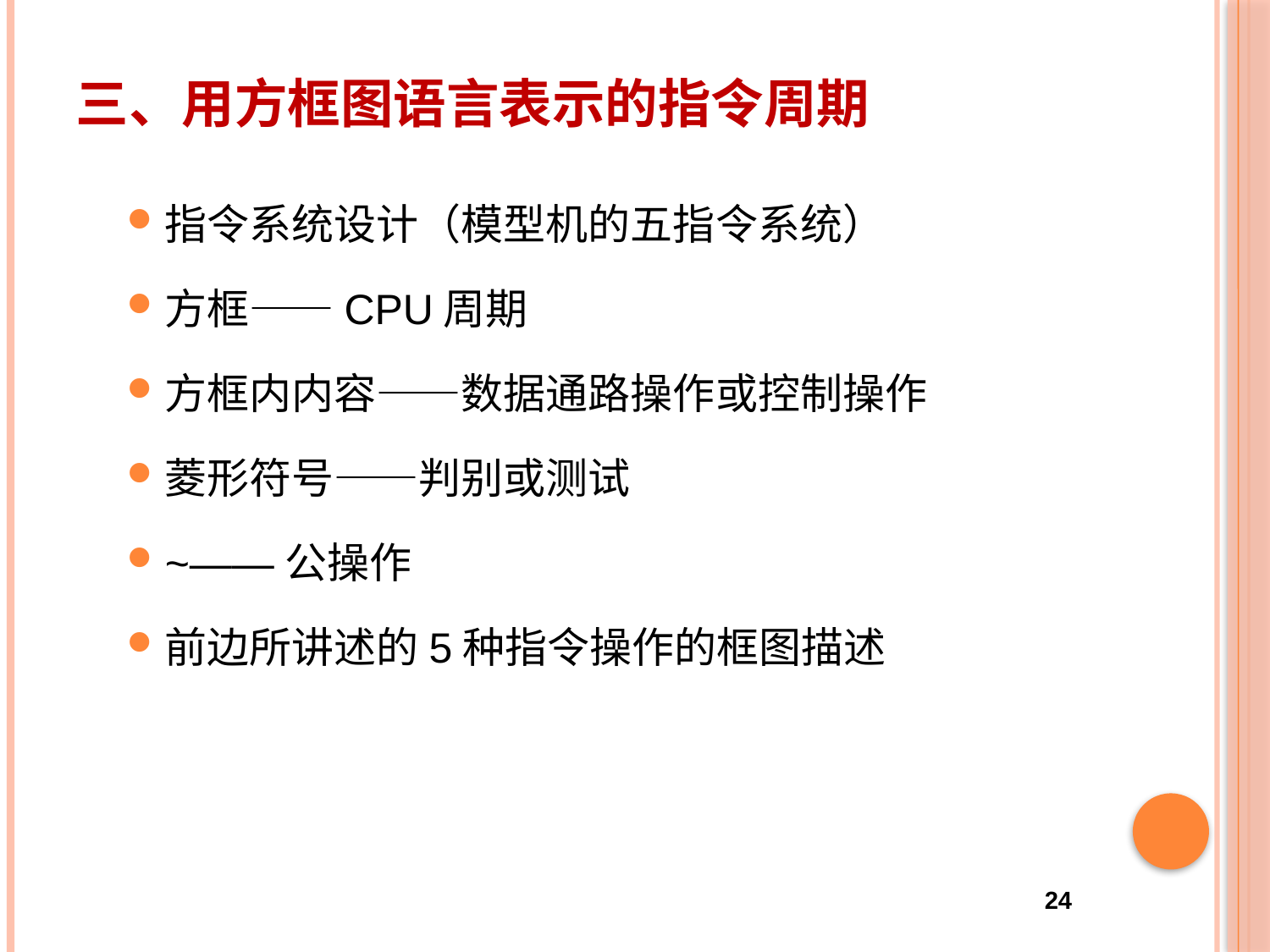

# 三、用方框图语言表示的指令周期
指令系统设计（模型机的五指令系统）
方框——CPU周期
方框内内容——数据通路操作或控制操作
菱形符号——判别或测试
~——公操作
前边所讲述的5种指令操作的框图描述

24